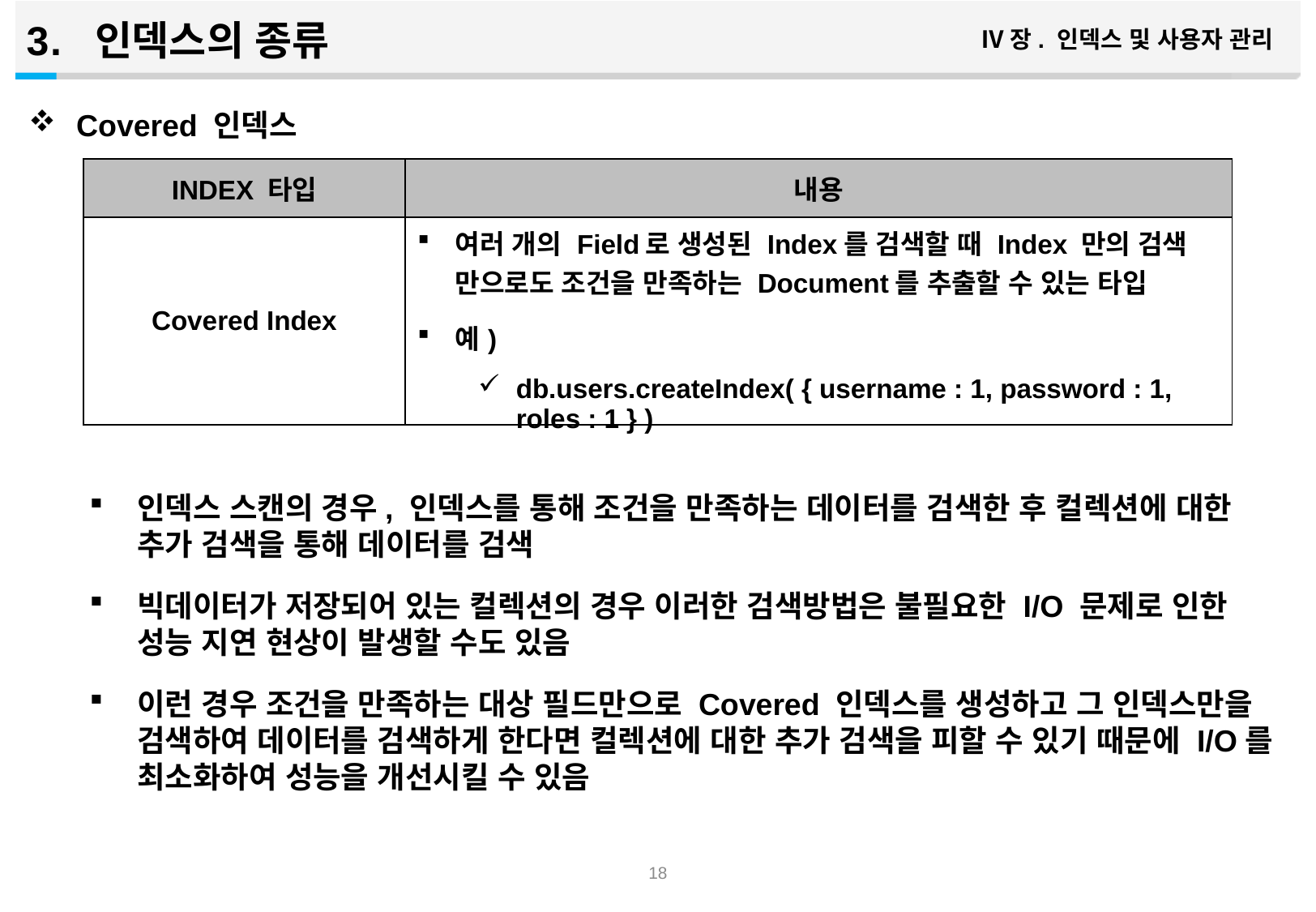

인덱스의 종류
Ⅳ장. 인덱스 및 사용자 관리
Covered 인덱스

인덱스 스캔의 경우, 인덱스를 통해 조건을 만족하는 데이터를 검색한 후 컬렉션에 대한 추가 검색을 통해 데이터를 검색
빅데이터가 저장되어 있는 컬렉션의 경우 이러한 검색방법은 불필요한 I/O 문제로 인한 성능 지연 현상이 발생할 수도 있음
이런 경우 조건을 만족하는 대상 필드만으로 Covered 인덱스를 생성하고 그 인덱스만을 검색하여 데이터를 검색하게 한다면 컬렉션에 대한 추가 검색을 피할 수 있기 때문에 I/O를 최소화하여 성능을 개선시킬 수 있음
| INDEX 타입 | 내용 |
| --- | --- |
| Covered Index | 여러 개의 Field로 생성된 Index를 검색할 때 Index 만의 검색 만으로도 조건을 만족하는 Document를 추출할 수 있는 타입 예) db.users.createIndex( { username : 1, password : 1, roles : 1 } ) |
18